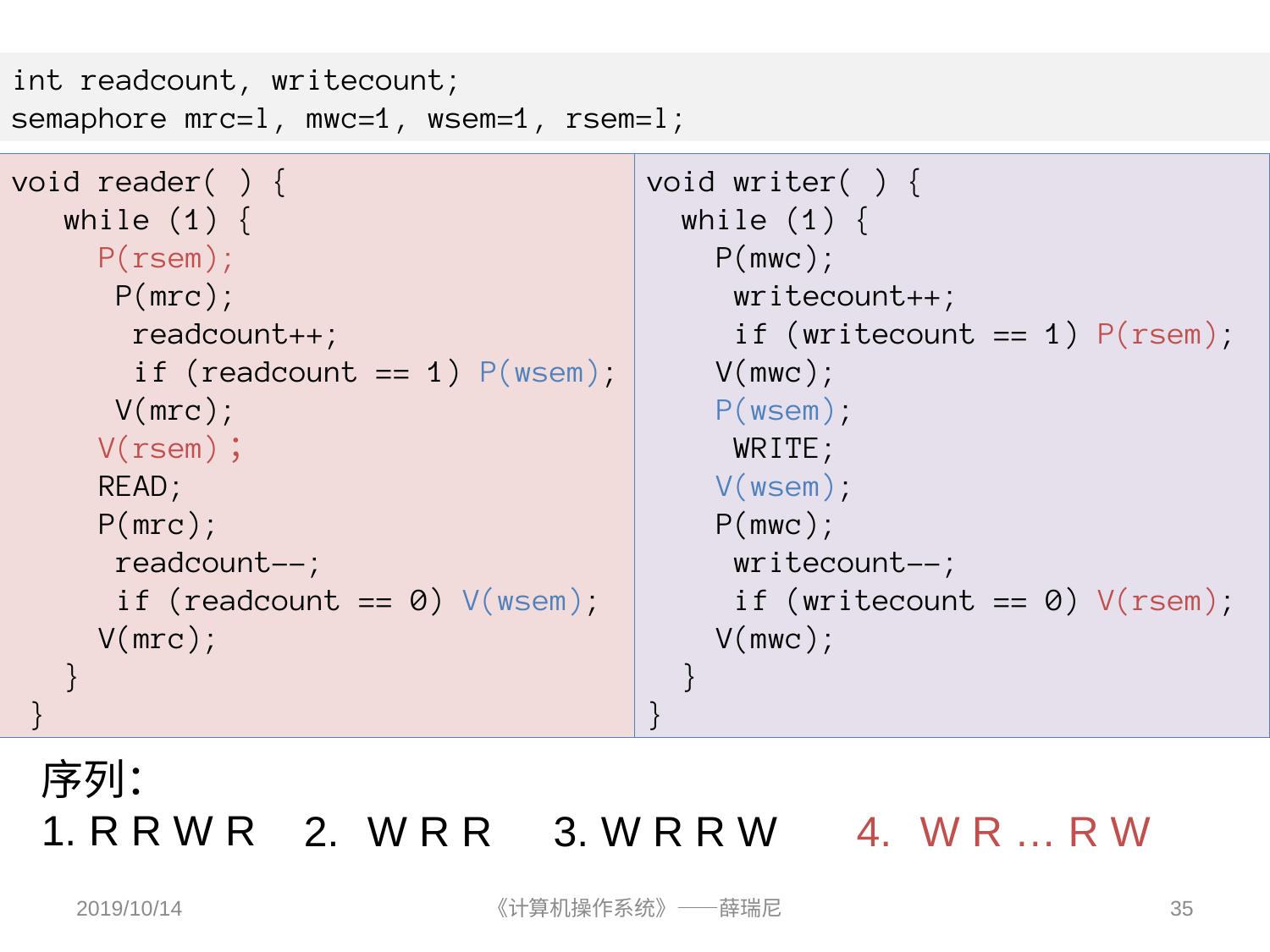

int readcount, writecount;
semaphore mrc=l, mwc=1, wsem=1, rsem=l;
void reader( ) {
   while (1) {
     P(rsem);
      P(mrc);
       readcount++;
       if (readcount == 1) P(wsem);
      V(mrc);
     V(rsem)；
     READ;
     P(mrc);
      readcount--;
      if (readcount == 0) V(wsem);
     V(mrc);
   }
 }
void writer( ) {
  while (1) {
    P(mwc);
     writecount++;
     if (writecount == 1) P(rsem);
    V(mwc);
    P(wsem);
     WRITE;
    V(wsem);
    P(mwc);
     writecount--;
     if (writecount == 0) V(rsem);
    V(mwc);
  }
}
序列：
R R W R
W R R W
W R R
W R … R W
2019/10/14
《计算机操作系统》——薛瑞尼
35